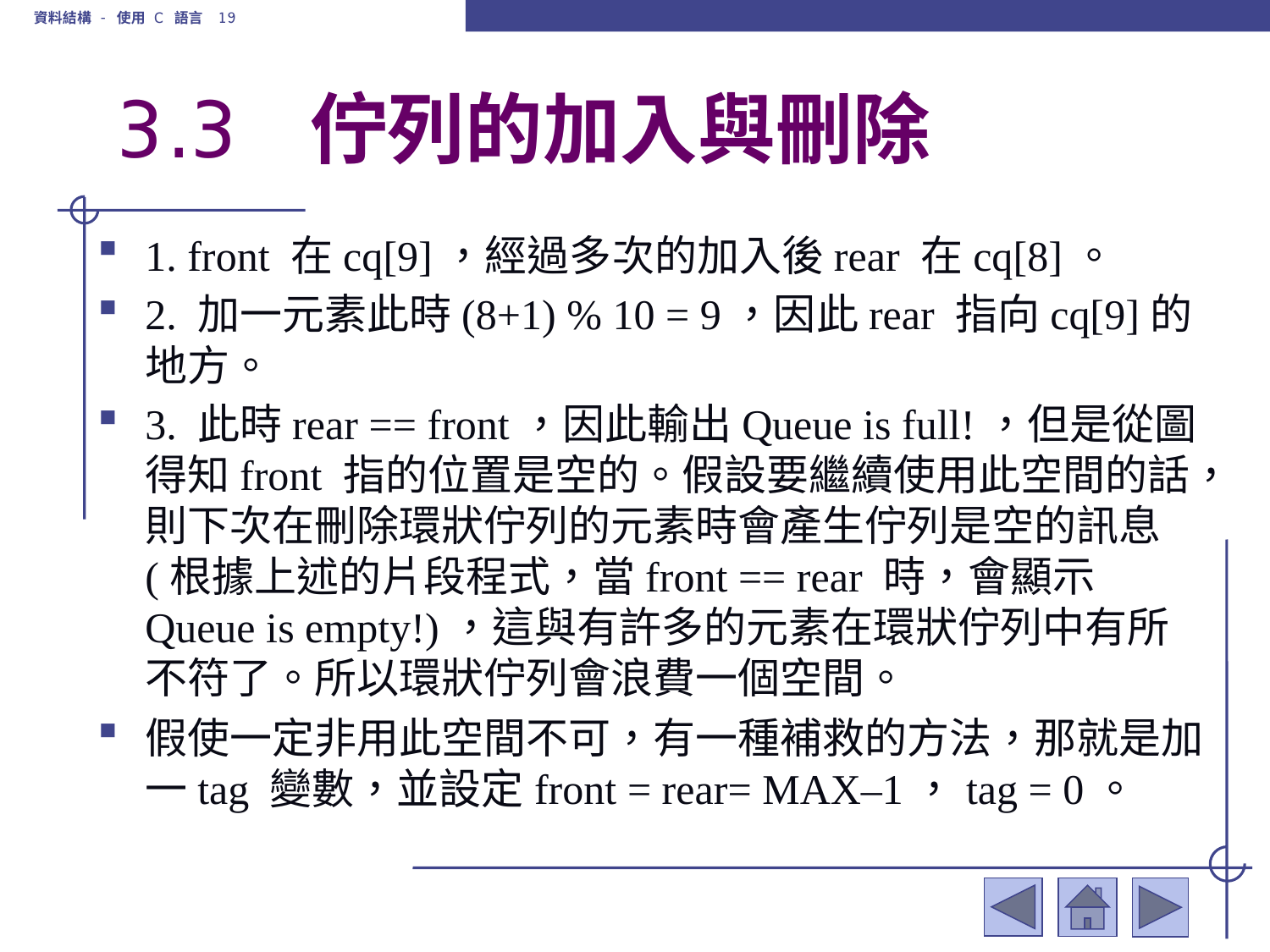

資料結構 - 使用 C 語言   19
# 3.3	  佇列的加入與刪除
1. front 在cq[9]，經過多次的加入後rear 在cq[8]。
2. 加一元素此時(8+1) % 10 = 9，因此rear 指向cq[9]的地方。
3. 此時rear == front，因此輸出Queue is full!，但是從圖得知front 指的位置是空的。假設要繼續使用此空間的話，則下次在刪除環狀佇列的元素時會產生佇列是空的訊息(根據上述的片段程式，當front == rear 時，會顯示Queue is empty!)，這與有許多的元素在環狀佇列中有所不符了。所以環狀佇列會浪費一個空間。
假使一定非用此空間不可，有一種補救的方法，那就是加一tag 變數，並設定front = rear= MAX–1，tag = 0。